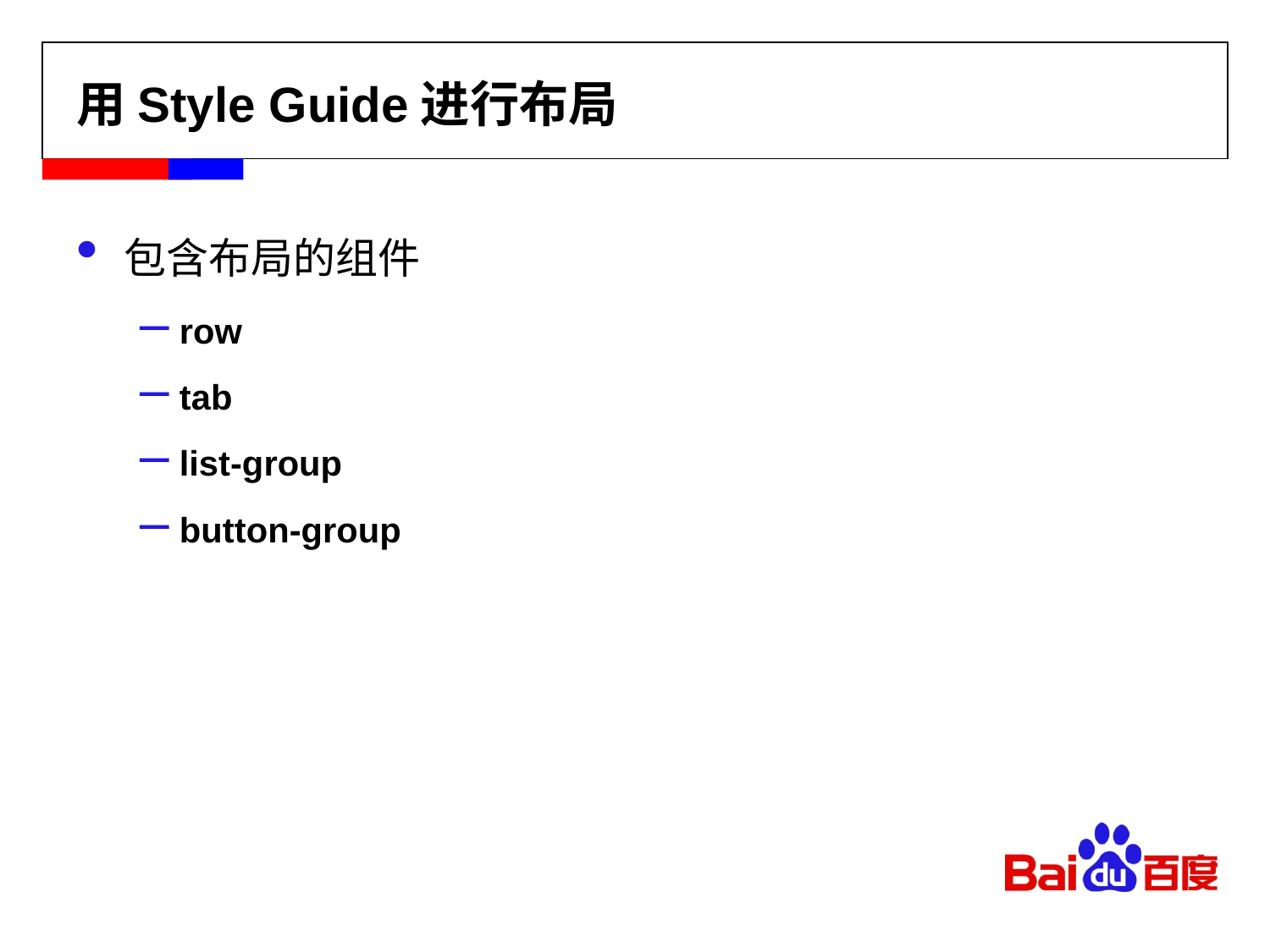

# 用Style Guide进行布局
包含布局的组件
row
tab
list-group
button-group